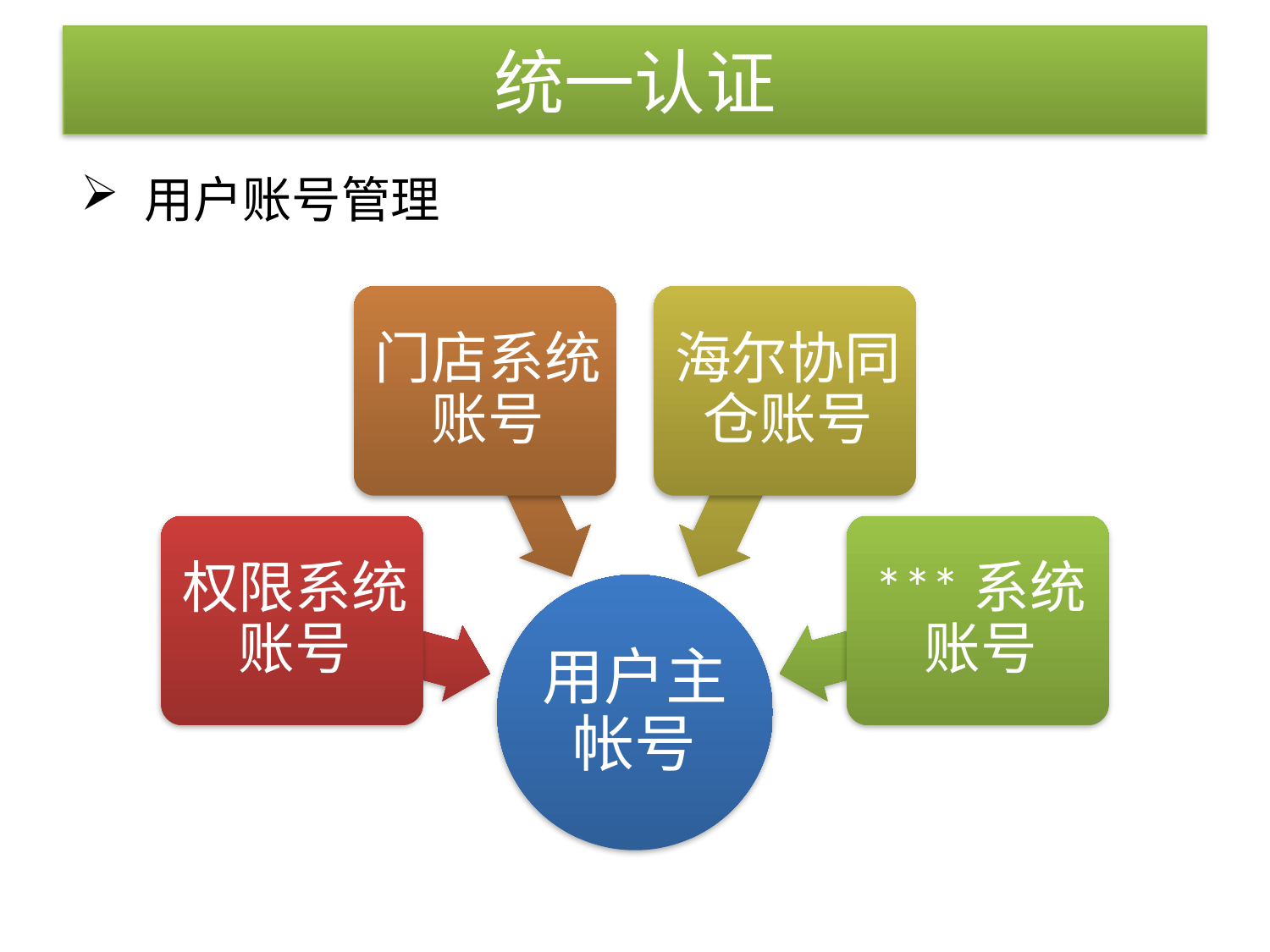

统一认证
#
用户账号管理

用户主帐号
权限系统账号
门店系统账号
海尔协同仓账号
***系统账号